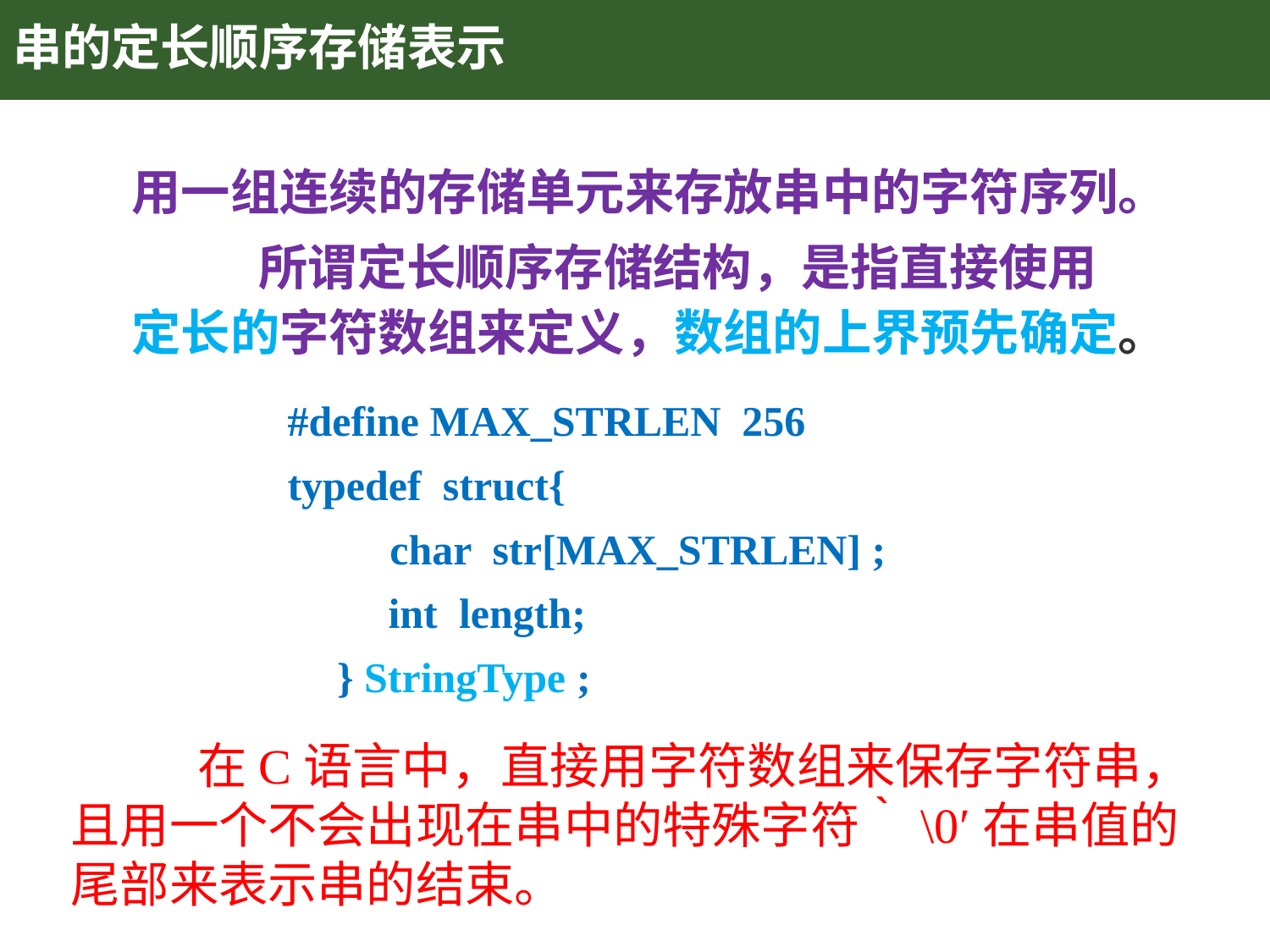

# 串的定长顺序存储表示
用一组连续的存储单元来存放串中的字符序列。
	所谓定长顺序存储结构，是指直接使用定长的字符数组来定义，数组的上界预先确定。
#define MAX_STRLEN  256
typedef  struct{
     char  str[MAX_STRLEN] ;
int  length;
} StringType ;
	在C语言中，直接用字符数组来保存字符串，且用一个不会出现在串中的特殊字符‵\0′在串值的尾部来表示串的结束。